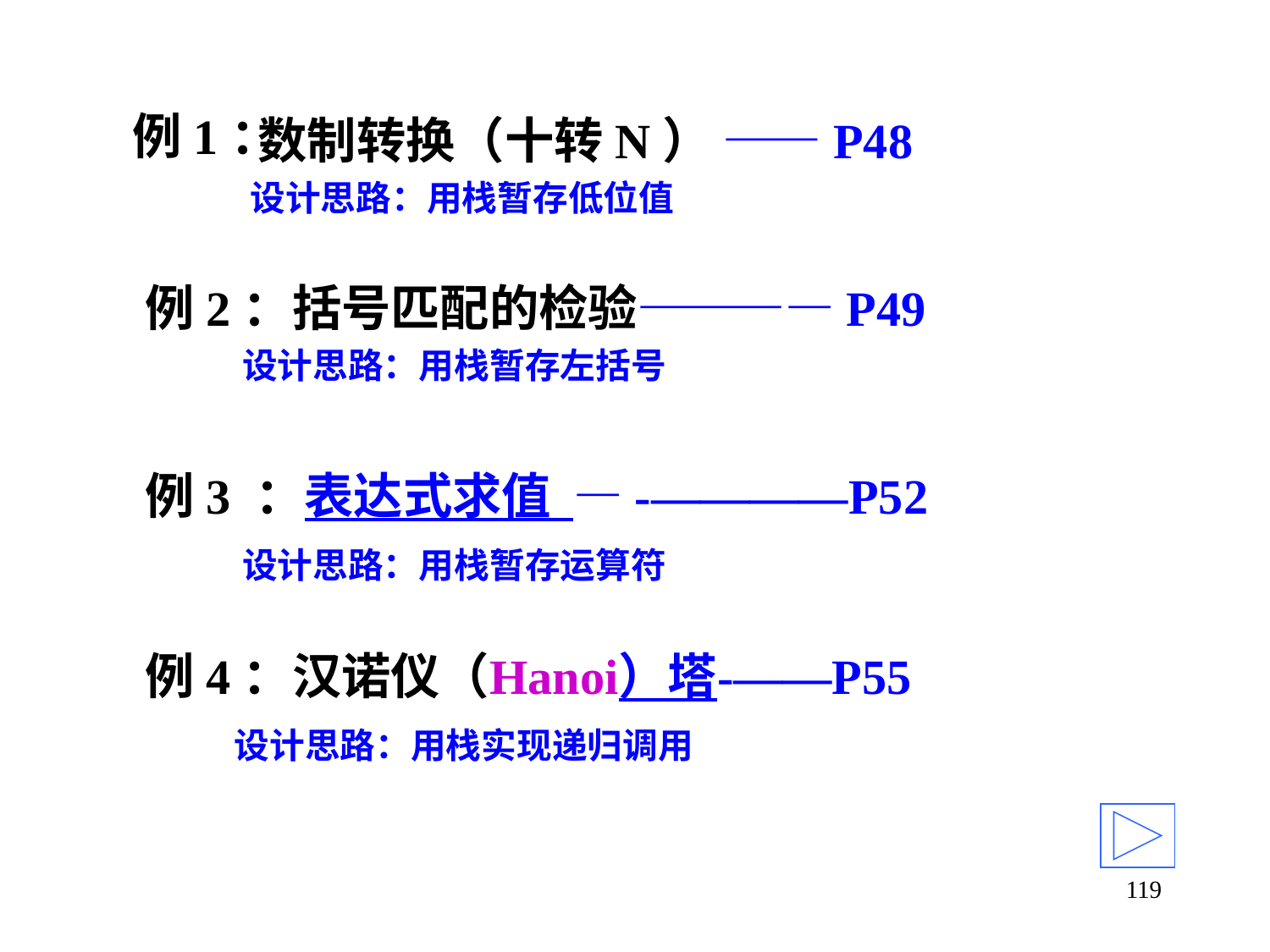

例1：
         数制转换（十转N） ——P48
            设计思路：用栈暂存低位值

例2：括号匹配的检验————P49
           设计思路：用栈暂存左括号

例3 ：表达式求值  —-————P52
           设计思路：用栈暂存运算符

例4：汉诺仪（Hanoi）塔-——P55
          设计思路：用栈实现递归调用

119